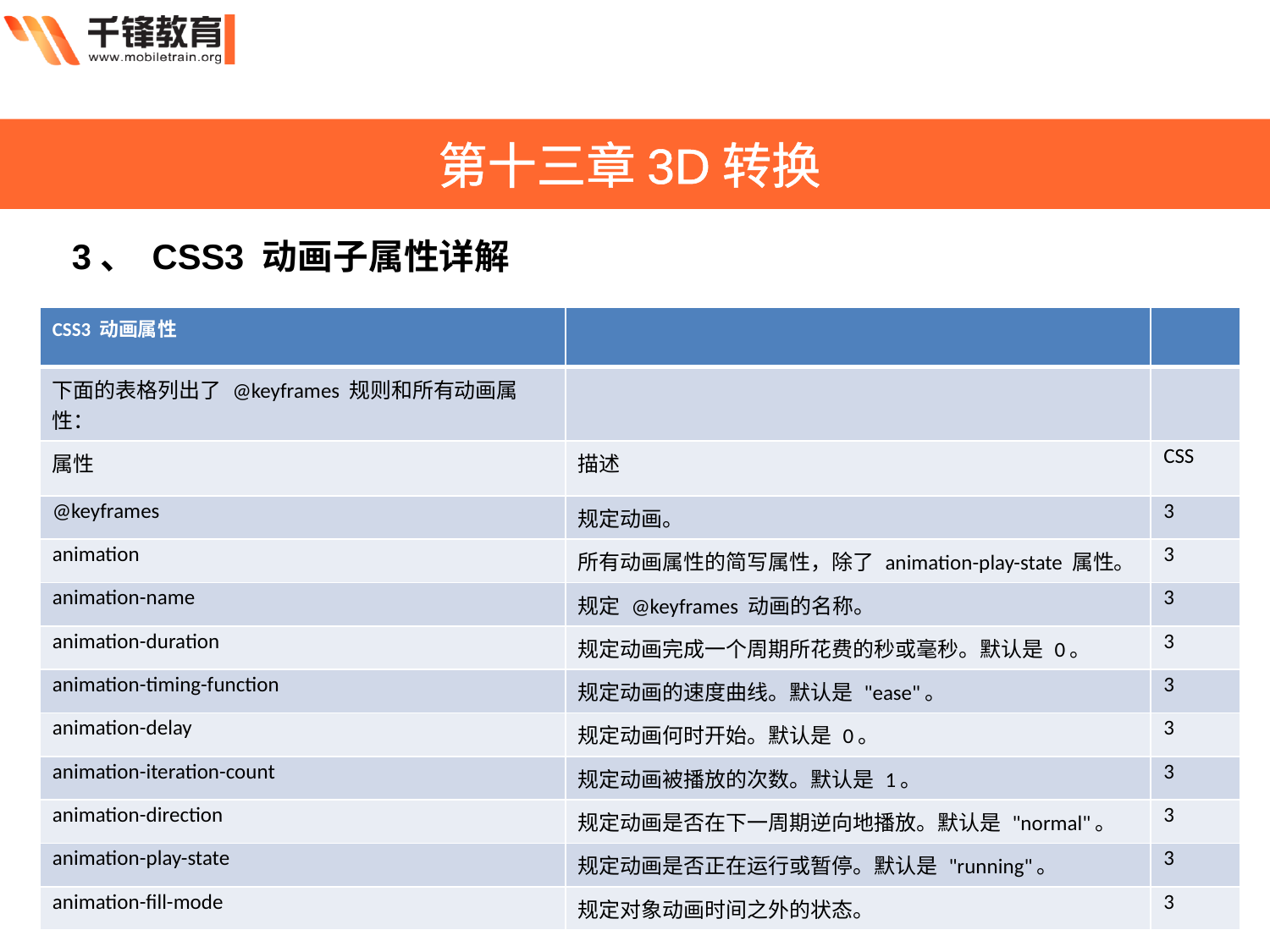

第十三章3D转换
3、 CSS3 动画子属性详解
| CSS3 动画属性 |  |  |
| --- | --- | --- |
| 下面的表格列出了 @keyframes 规则和所有动画属性： |  |  |
| 属性 | 描述 | CSS |
| @keyframes | 规定动画。 | 3 |
| animation | 所有动画属性的简写属性，除了 animation-play-state 属性。 | 3 |
| animation-name | 规定 @keyframes 动画的名称。 | 3 |
| animation-duration | 规定动画完成一个周期所花费的秒或毫秒。默认是 0。 | 3 |
| animation-timing-function | 规定动画的速度曲线。默认是 "ease"。 | 3 |
| animation-delay | 规定动画何时开始。默认是 0。 | 3 |
| animation-iteration-count | 规定动画被播放的次数。默认是 1。 | 3 |
| animation-direction | 规定动画是否在下一周期逆向地播放。默认是 "normal"。 | 3 |
| animation-play-state | 规定动画是否正在运行或暂停。默认是 "running"。 | 3 |
| animation-fill-mode | 规定对象动画时间之外的状态。 | 3 |